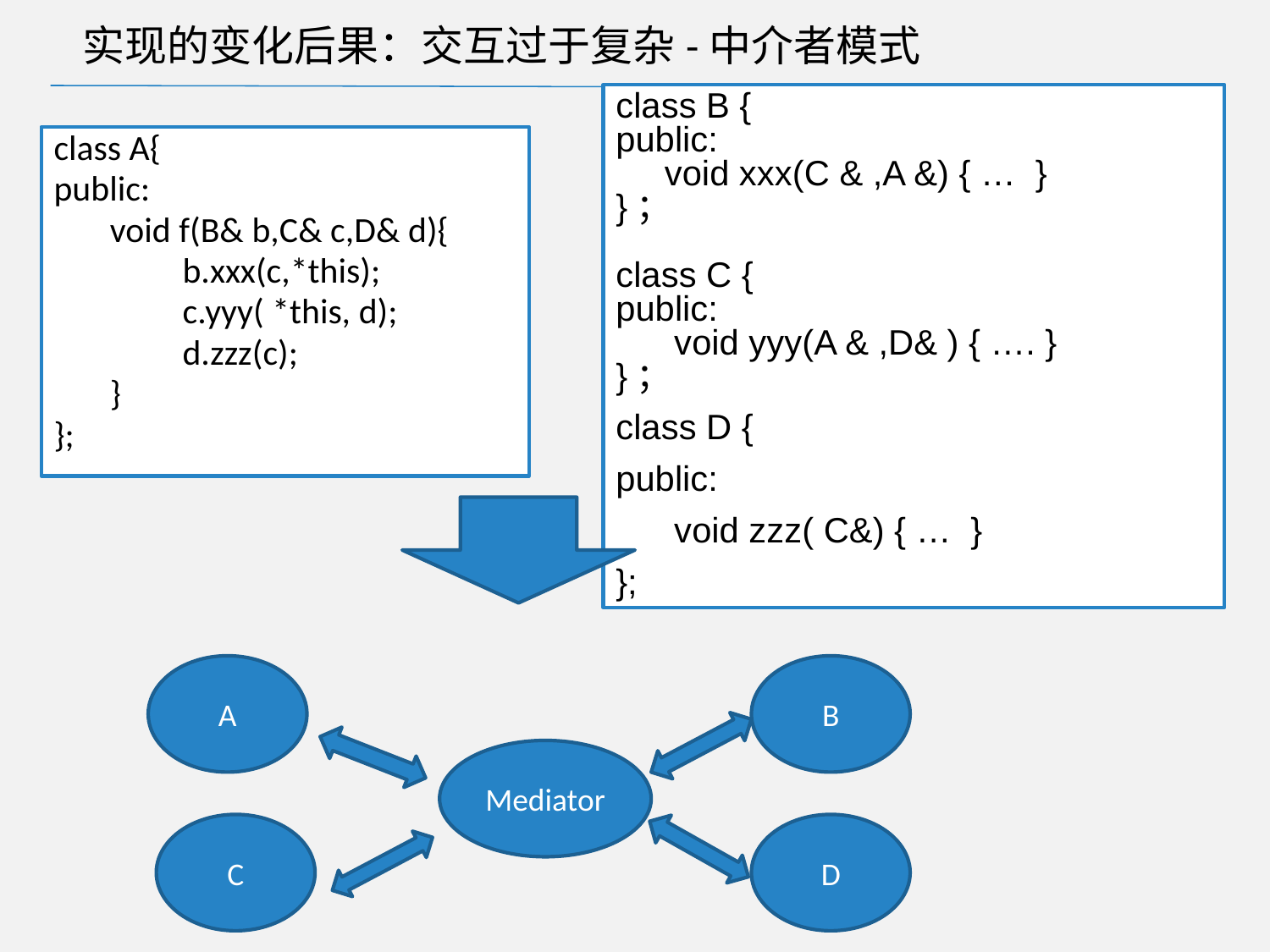

# 实现的变化后果：交互过于复杂-中介者模式
class B {
public:
     void xxx(C & ,A &) { …  }
}；

class C {
public:
      void yyy(A & ,D& ) { …. }
}；
class D {
public:
      void zzz( C&) { …  }
};
class A{
public:
       void f(B& b,C& c,D& d){
                b.xxx(c,*this);
                c.yyy( *this, d);
                d.zzz(c);
       }
};

A
B

Mediator

C
D